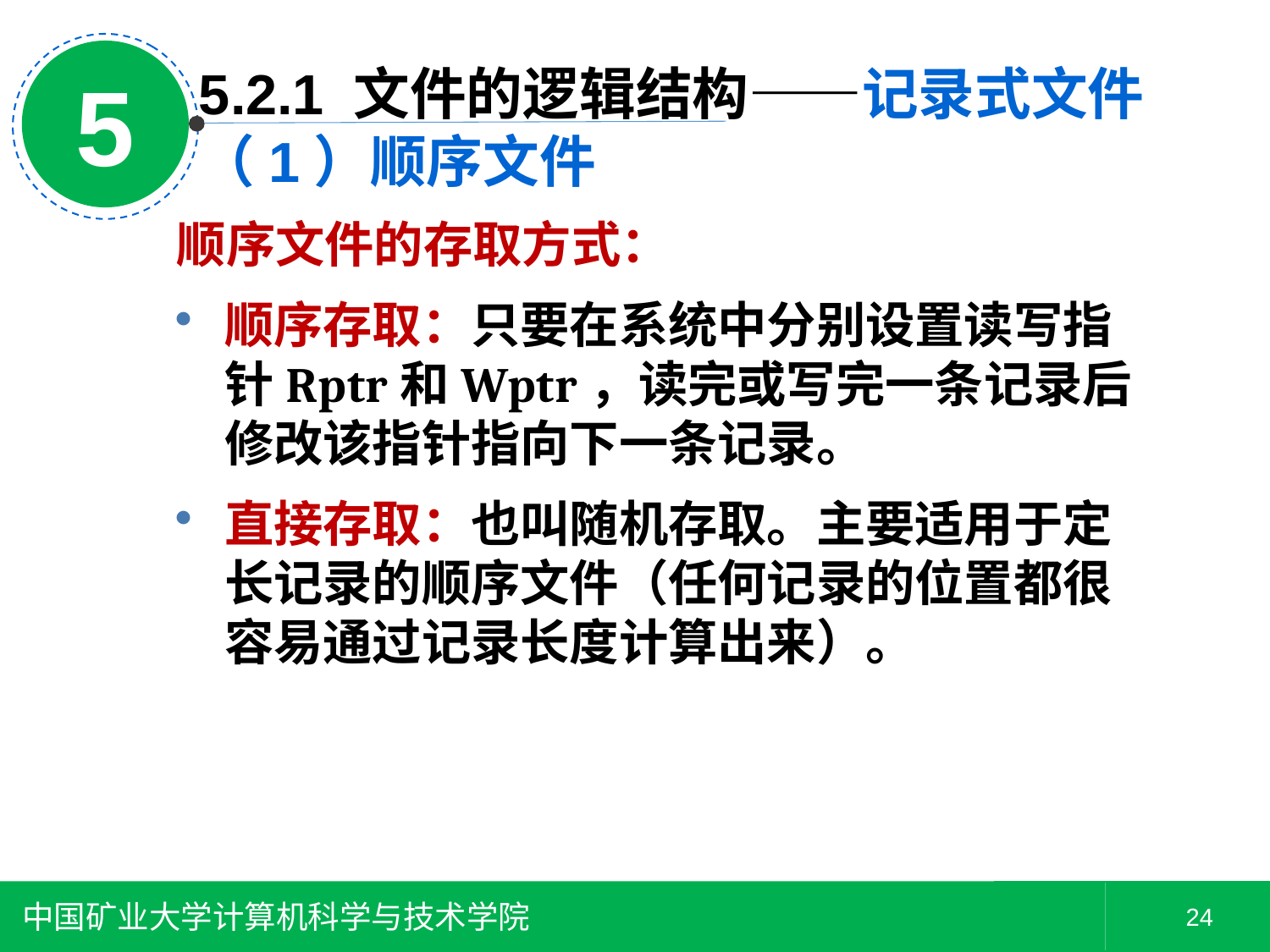

5
5.2.1 文件的逻辑结构——记录式文件
（1）顺序文件

顺序文件的存取方式：
顺序存取：只要在系统中分别设置读写指针Rptr和Wptr，读完或写完一条记录后修改该指针指向下一条记录。
直接存取：也叫随机存取。主要适用于定长记录的顺序文件（任何记录的位置都很容易通过记录长度计算出来）。